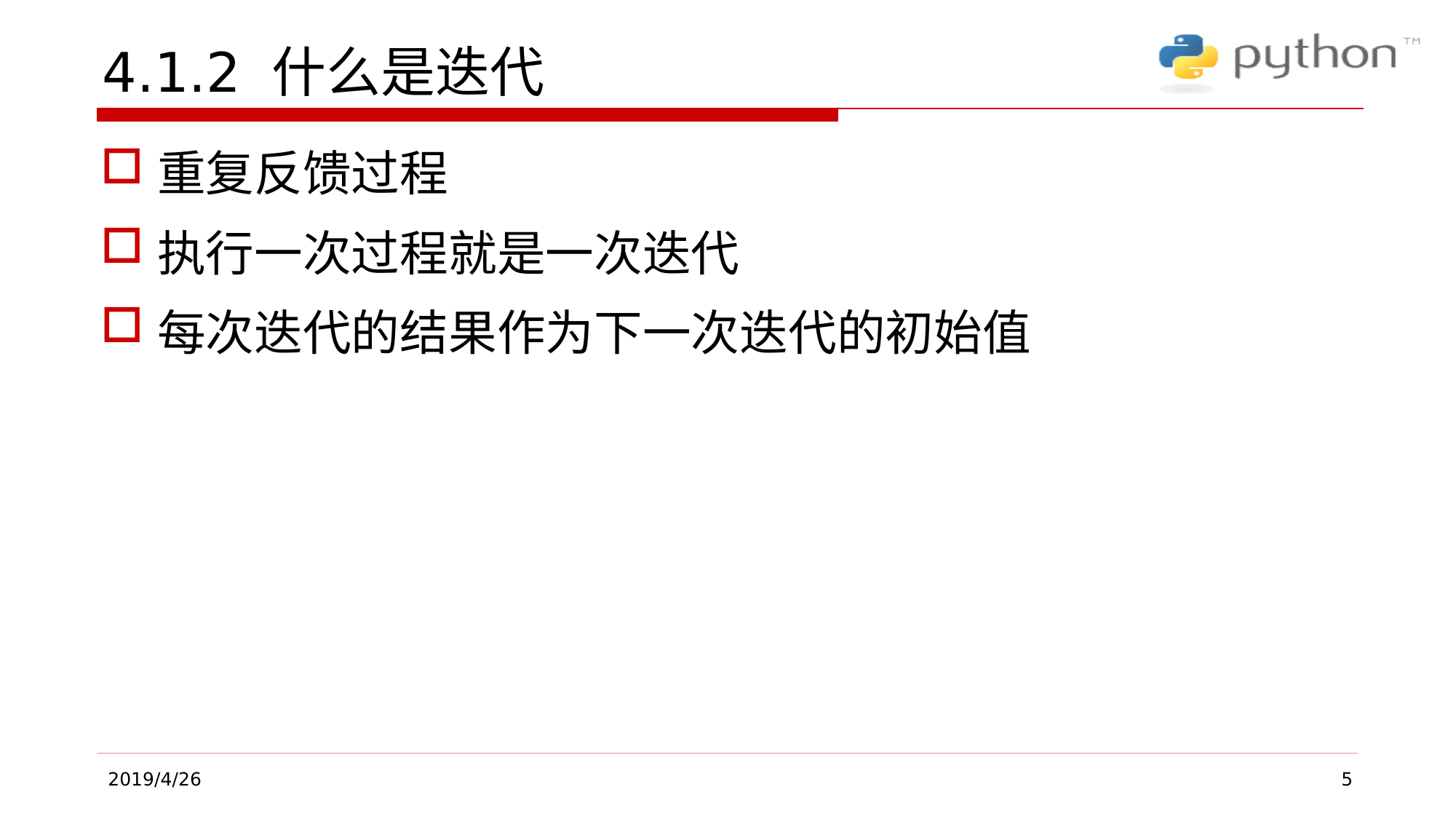

# 4.1.2 什么是迭代
重复反馈过程
执行一次过程就是一次迭代
每次迭代的结果作为下一次迭代的初始值
5
2019/4/26